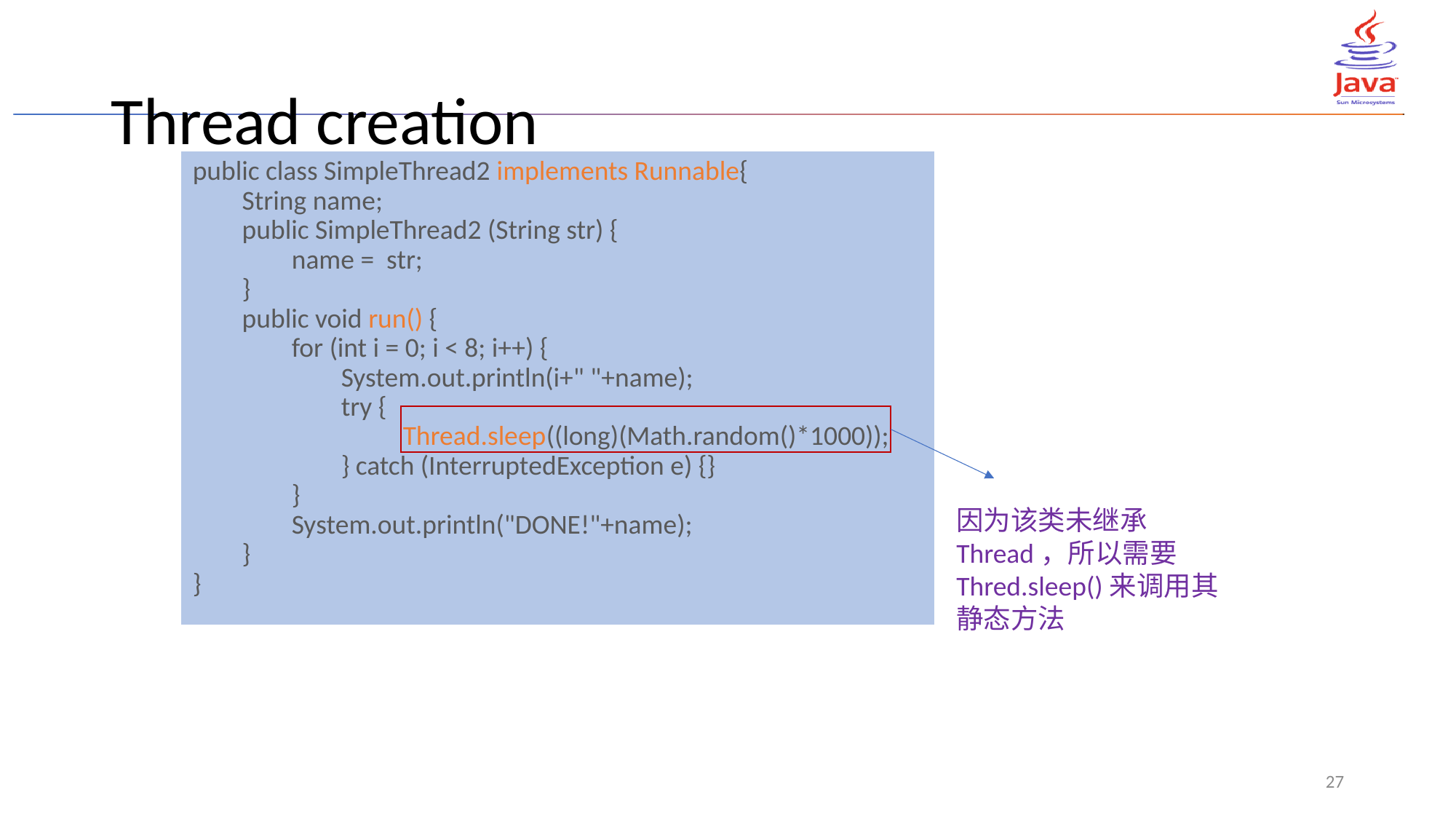

# Thread creation
public class SimpleThread2 implements Runnable{
        String name;
        public SimpleThread2 (String str) {
                name =  str;
        }
        public void run() {
                for (int i = 0; i < 8; i++) {
                        System.out.println(i+" "+name);
                        try {
                                  Thread.sleep((long)(Math.random()*1000));
                        } catch (InterruptedException e) {}
                }
                System.out.println("DONE!"+name);
        }
}

因为该类未继承Thread，所以需要Thred.sleep()来调用其静态方法
27